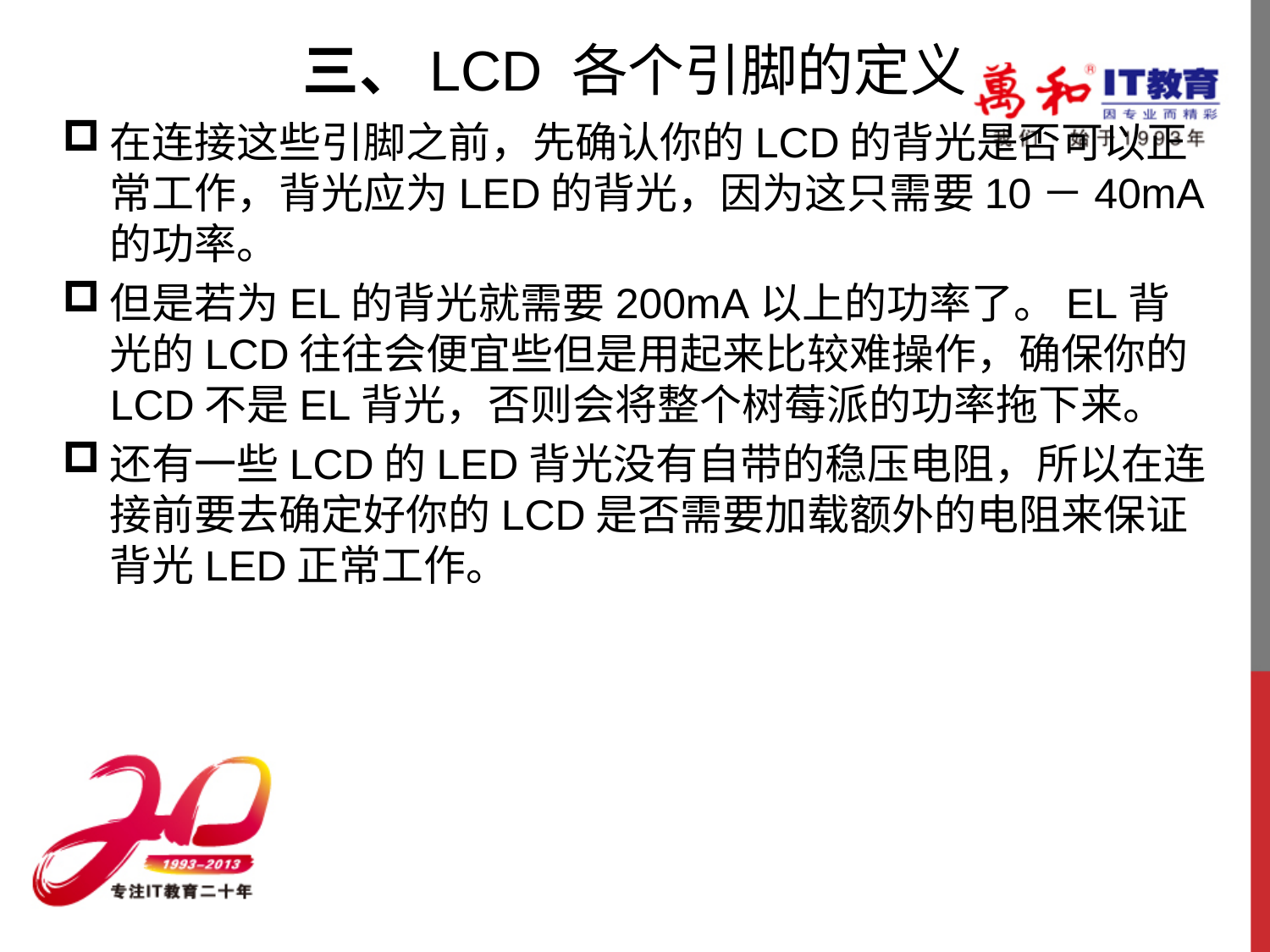

# 三、LCD 各个引脚的定义
在连接这些引脚之前，先确认你的LCD的背光是否可以正常工作，背光应为LED的背光，因为这只需要10－40mA的功率。
但是若为EL的背光就需要200mA以上的功率了。EL背光的LCD往往会便宜些但是用起来比较难操作，确保你的LCD不是EL背光，否则会将整个树莓派的功率拖下来。
还有一些LCD的LED背光没有自带的稳压电阻，所以在连接前要去确定好你的LCD是否需要加载额外的电阻来保证背光LED正常工作。